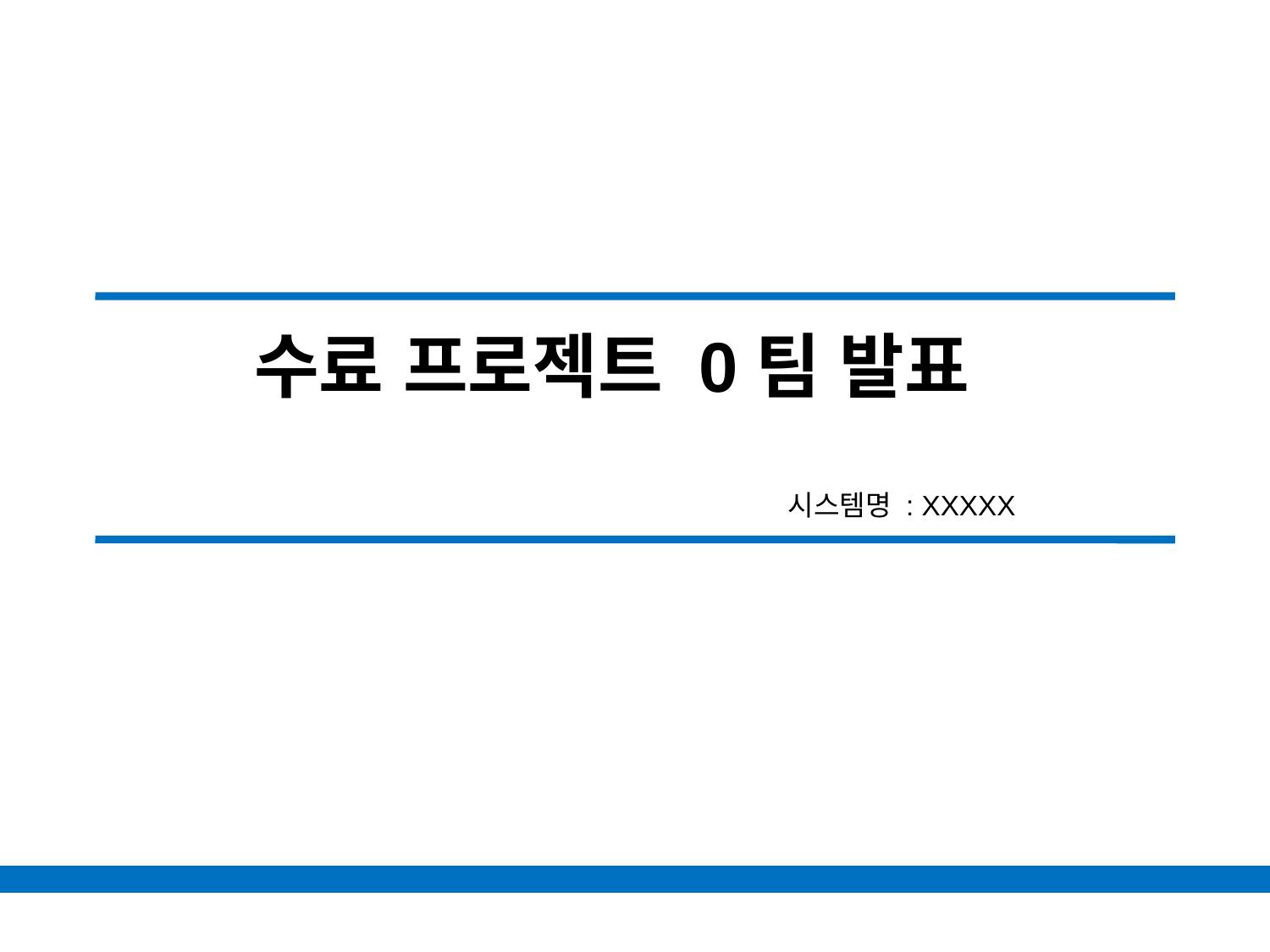

# 수료 프로젝트 0팀 발표
시스템명 : XXXXX